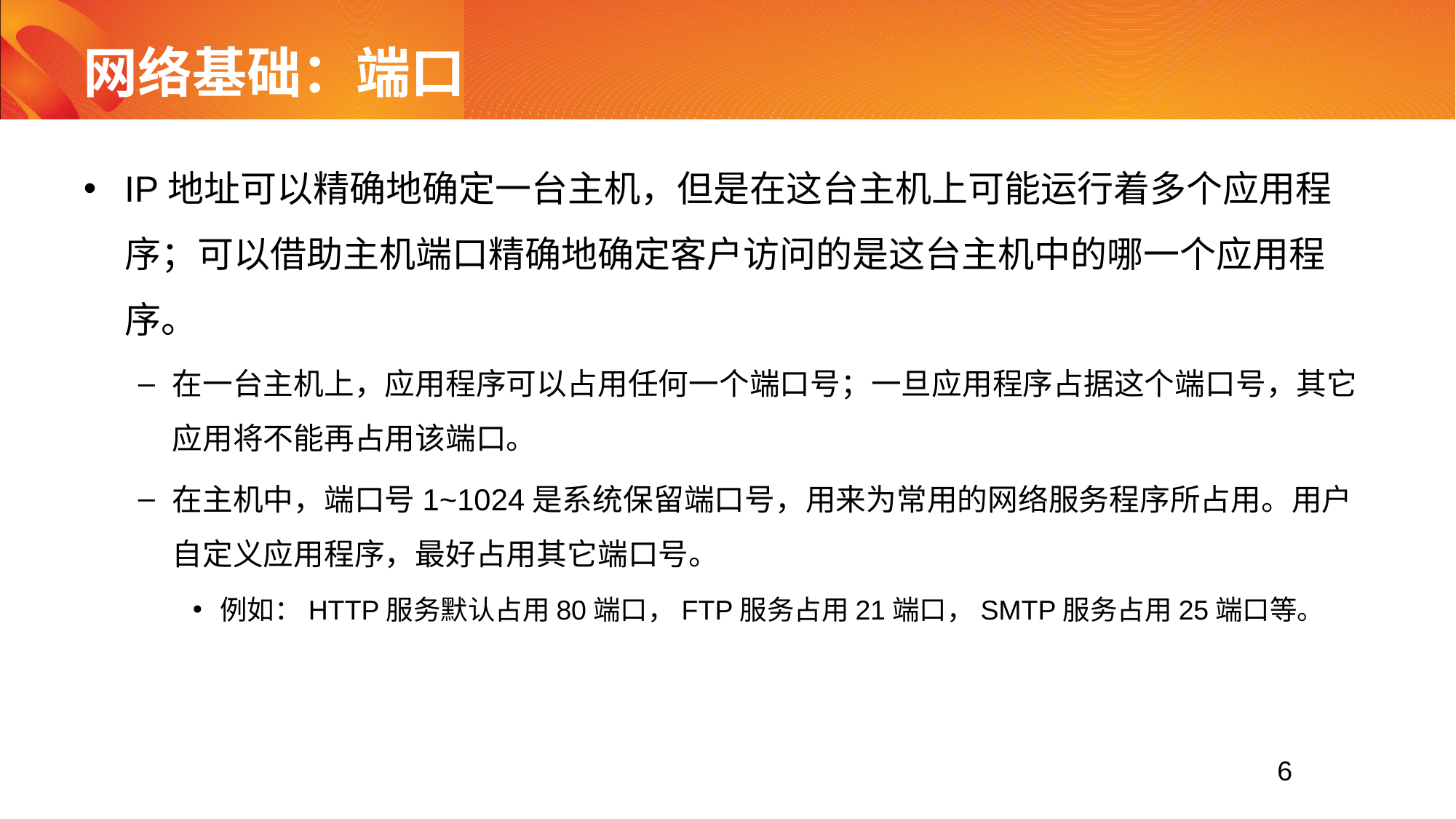

# 网络基础：端口
IP地址可以精确地确定一台主机，但是在这台主机上可能运行着多个应用程序；可以借助主机端口精确地确定客户访问的是这台主机中的哪一个应用程序。
在一台主机上，应用程序可以占用任何一个端口号；一旦应用程序占据这个端口号，其它应用将不能再占用该端口。
在主机中，端口号1~1024是系统保留端口号，用来为常用的网络服务程序所占用。用户自定义应用程序，最好占用其它端口号。
例如：HTTP服务默认占用80端口，FTP服务占用21端口，SMTP服务占用25端口等。